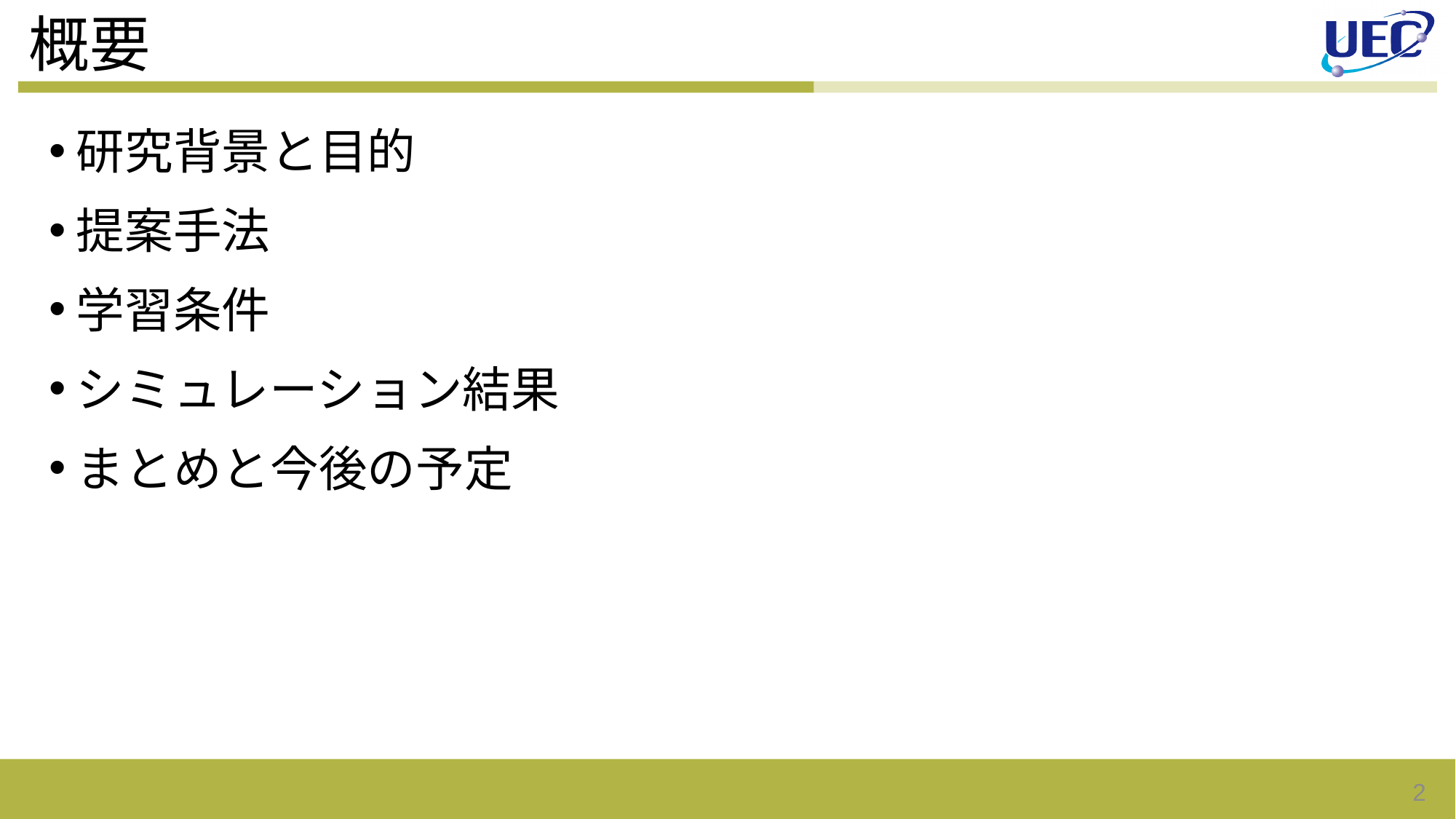

# 概要
研究背景と目的
提案手法
学習条件
シミュレーション結果
まとめと今後の予定
2